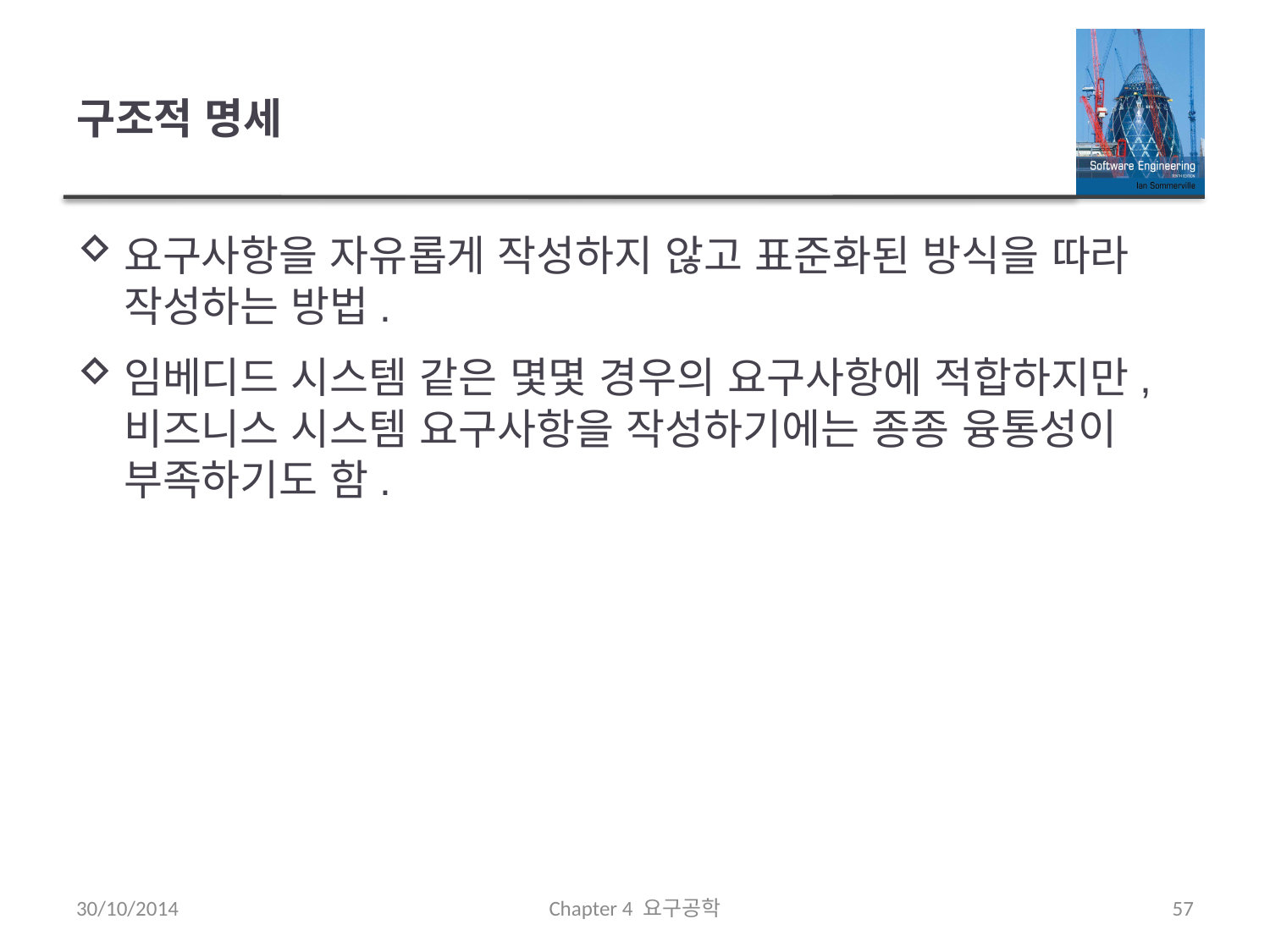

# 구조적 명세
요구사항을 자유롭게 작성하지 않고 표준화된 방식을 따라 작성하는 방법.
임베디드 시스템 같은 몇몇 경우의 요구사항에 적합하지만, 비즈니스 시스템 요구사항을 작성하기에는 종종 융통성이 부족하기도 함.
30/10/2014
Chapter 4 요구공학
57